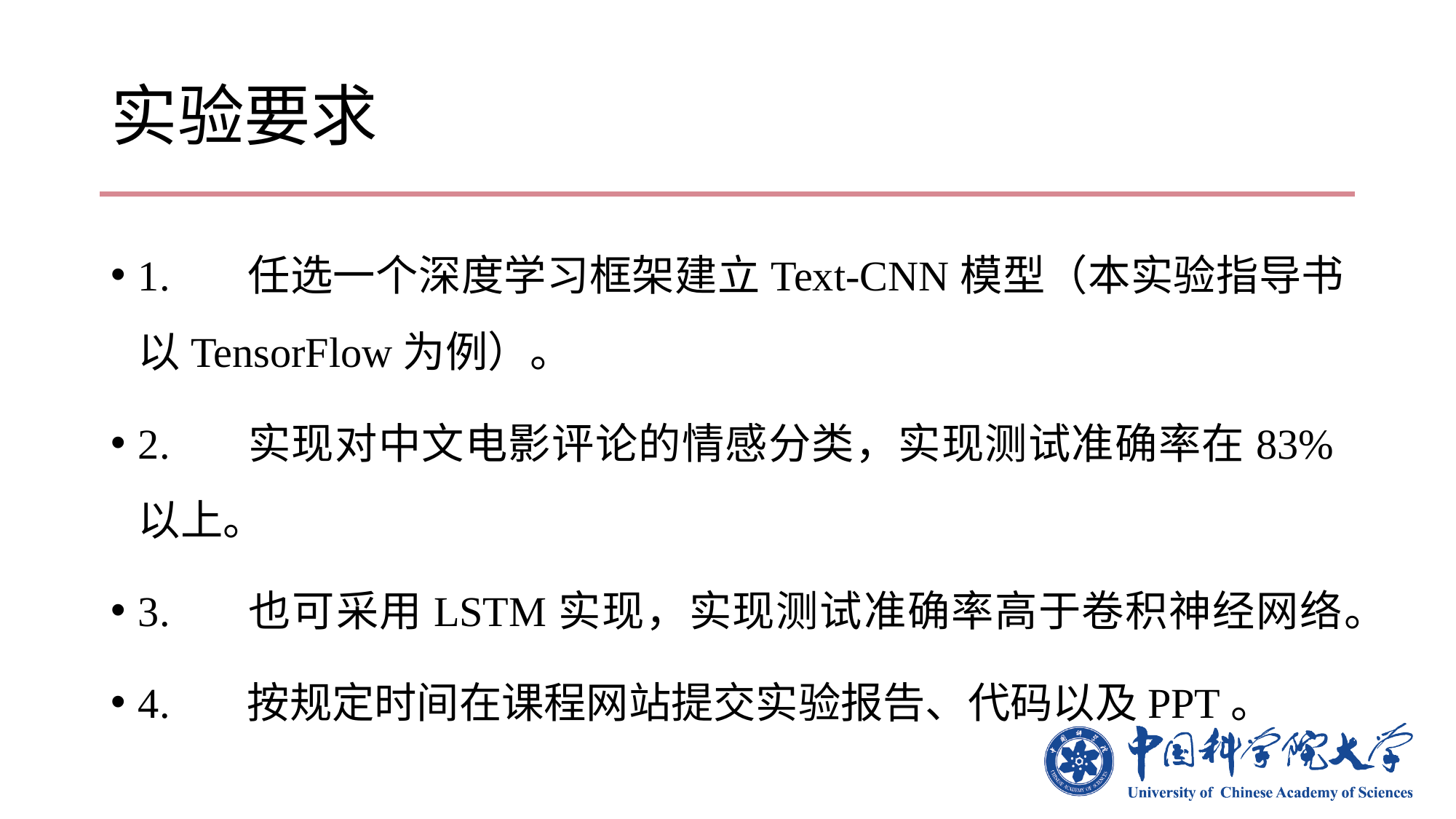

# 实验要求
1.	任选一个深度学习框架建立Text-CNN模型（本实验指导书以TensorFlow为例）。
2.	实现对中文电影评论的情感分类，实现测试准确率在83%以上。
3.	也可采用LSTM实现，实现测试准确率高于卷积神经网络。
4.	按规定时间在课程网站提交实验报告、代码以及PPT。